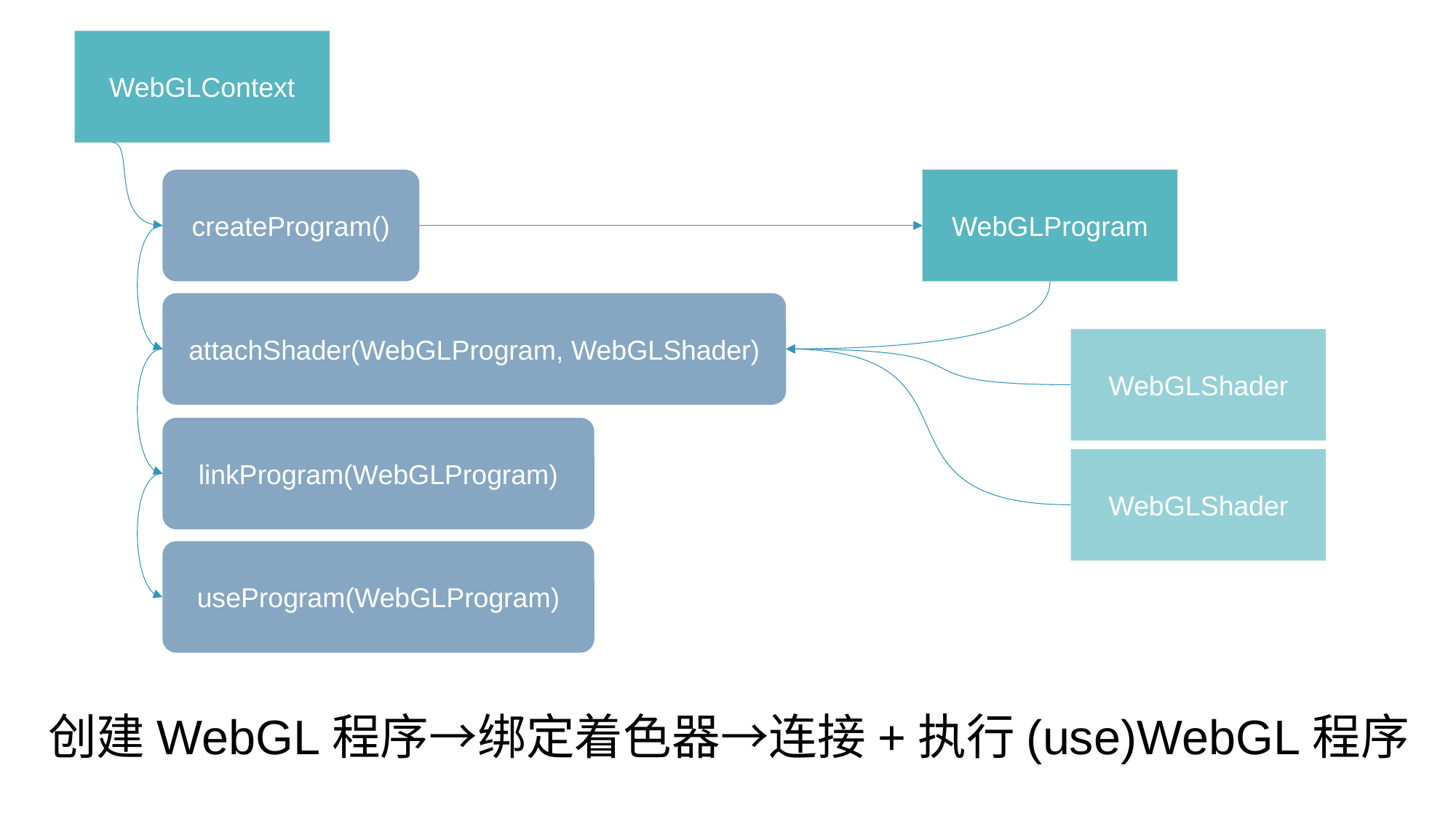

WebGLContext
createProgram()
WebGLProgram
attachShader(WebGLProgram, WebGLShader)
WebGLShader
linkProgram(WebGLProgram)
WebGLShader
useProgram(WebGLProgram)
创建WebGL程序→绑定着色器→连接+执行(use)WebGL程序